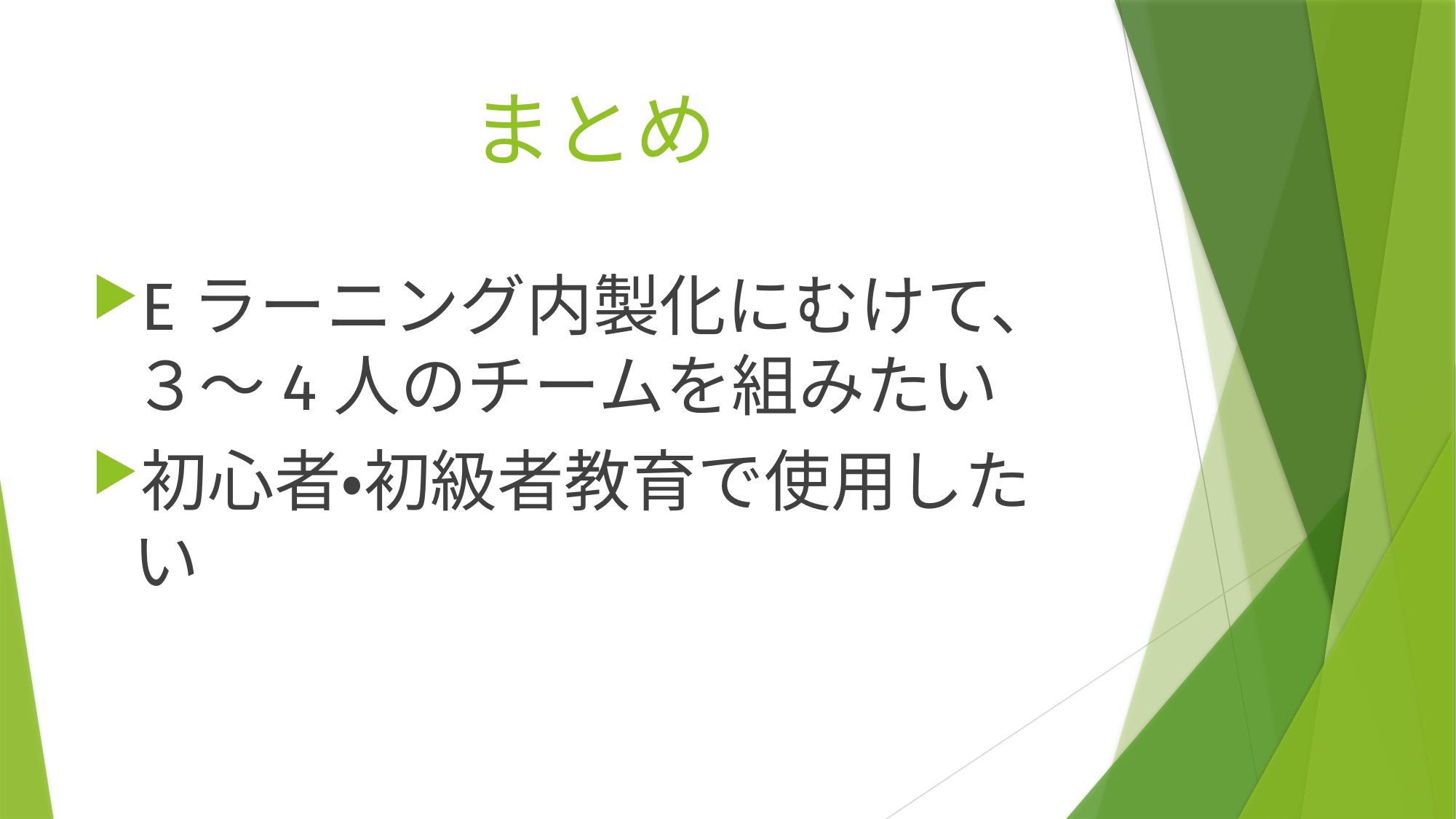

# まとめ
Eラーニング内製化にむけて、３～4人のチームを組みたい
初心者・初級者教育で使用したい